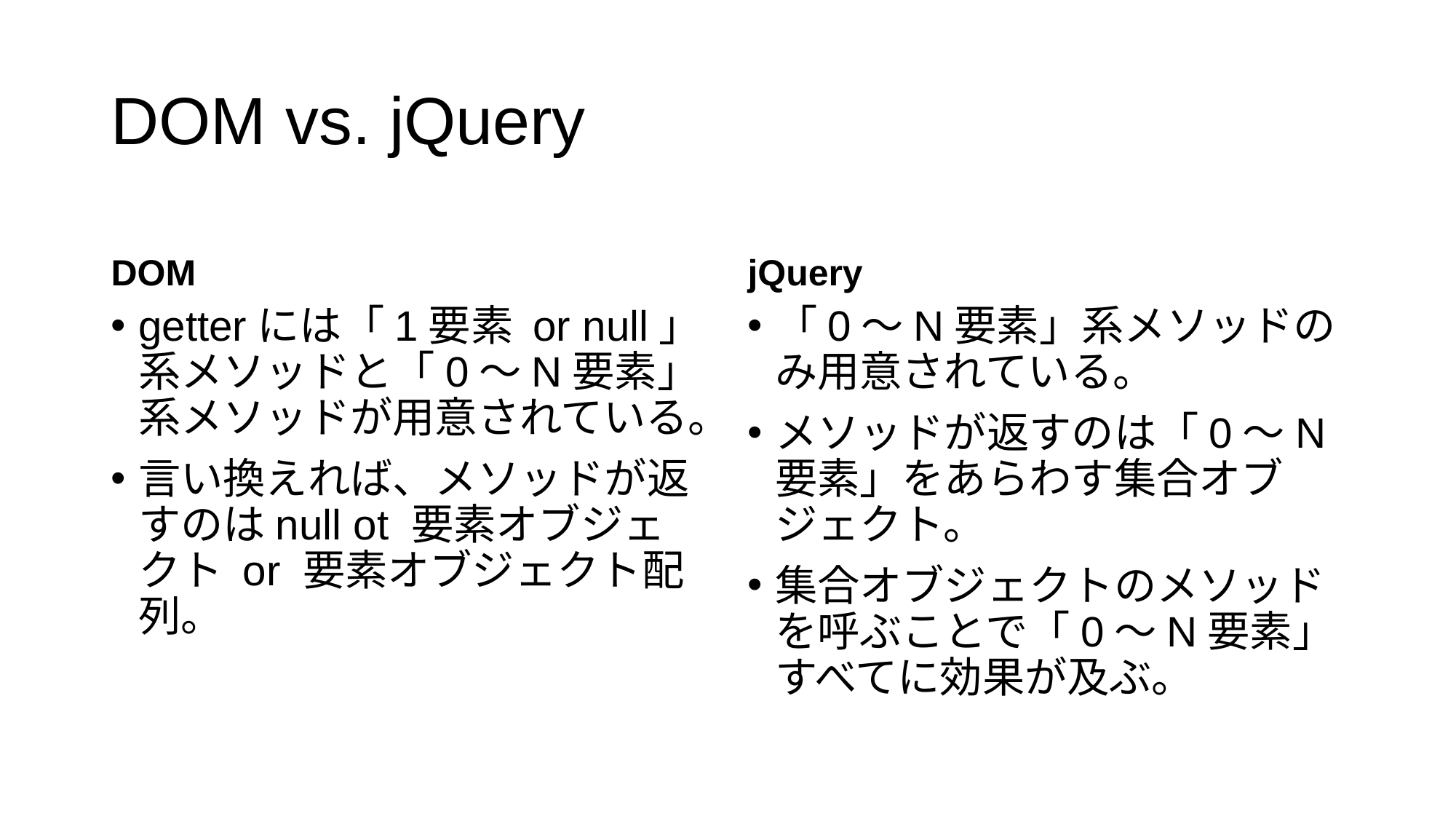

# DOM vs. jQuery
DOM
jQuery
getterには「1要素 or null」系メソッドと「0～N要素」系メソッドが用意されている。
言い換えれば、メソッドが返すのはnull ot 要素オブジェクト or 要素オブジェクト配列。

「0～N要素」系メソッドのみ用意されている。
メソッドが返すのは「0～N要素」をあらわす集合オブジェクト。
集合オブジェクトのメソッドを呼ぶことで「0～N要素」すべてに効果が及ぶ。